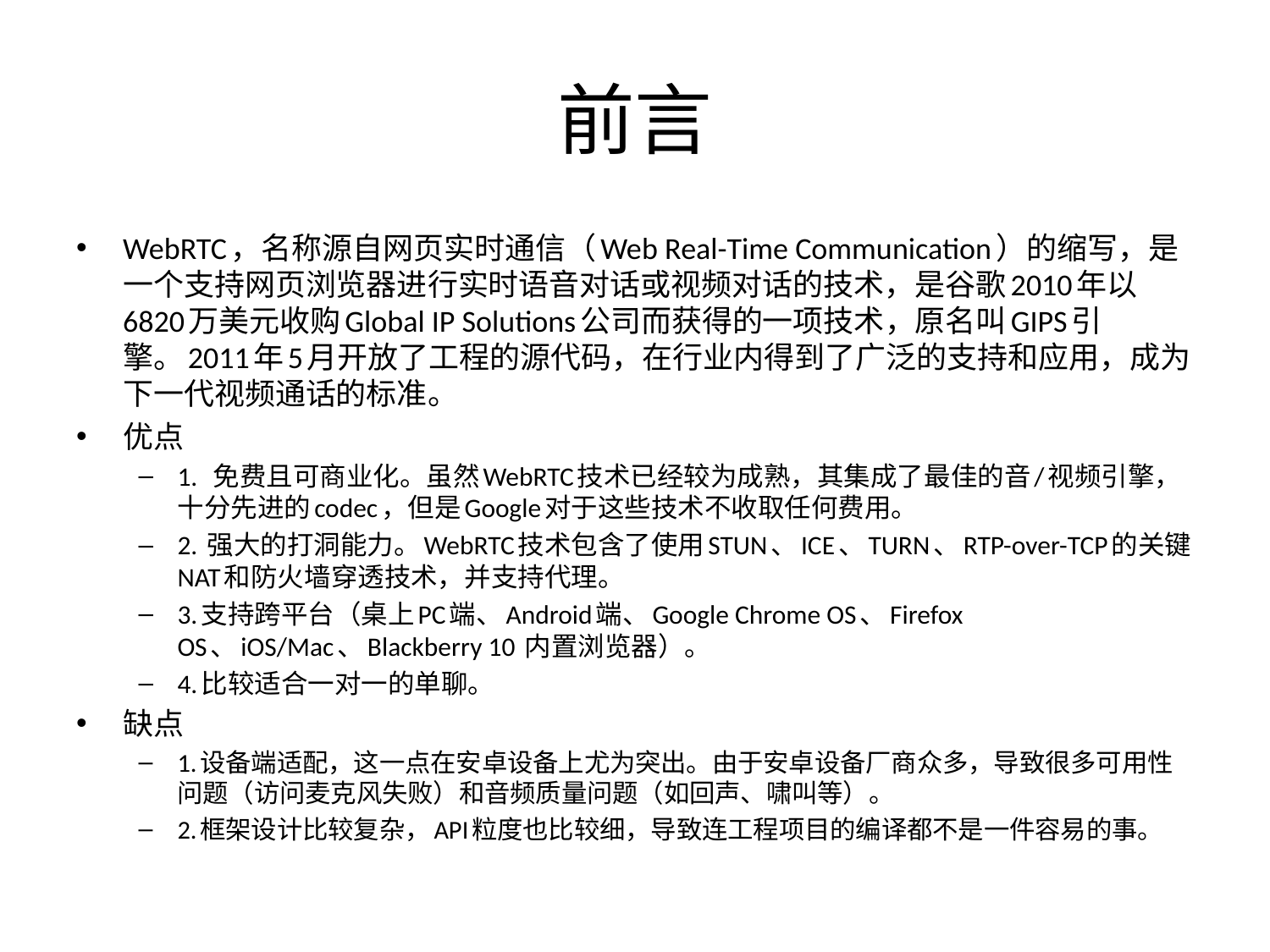

# 前言
WebRTC，名称源自网页实时通信（Web Real-Time Communication）的缩写，是一个支持网页浏览器进行实时语音对话或视频对话的技术，是谷歌2010年以6820万美元收购Global IP Solutions公司而获得的一项技术，原名叫GIPS引擎。2011年5月开放了工程的源代码，在行业内得到了广泛的支持和应用，成为下一代视频通话的标准。
优点
1.  免费且可商业化。虽然WebRTC技术已经较为成熟，其集成了最佳的音/视频引擎，十分先进的codec，但是Google对于这些技术不收取任何费用。
2. 强大的打洞能力。WebRTC技术包含了使用STUN、ICE、TURN、RTP-over-TCP的关键NAT和防火墙穿透技术，并支持代理。
3.支持跨平台（桌上PC端、Android端、Google Chrome OS、Firefox OS、iOS/Mac、Blackberry 10 内置浏览器）。
4.比较适合一对一的单聊。
缺点
1.设备端适配，这一点在安卓设备上尤为突出。由于安卓设备厂商众多，导致很多可用性问题（访问麦克风失败）和音频质量问题（如回声、啸叫等）。
2.框架设计比较复杂，API粒度也比较细，导致连工程项目的编译都不是一件容易的事。